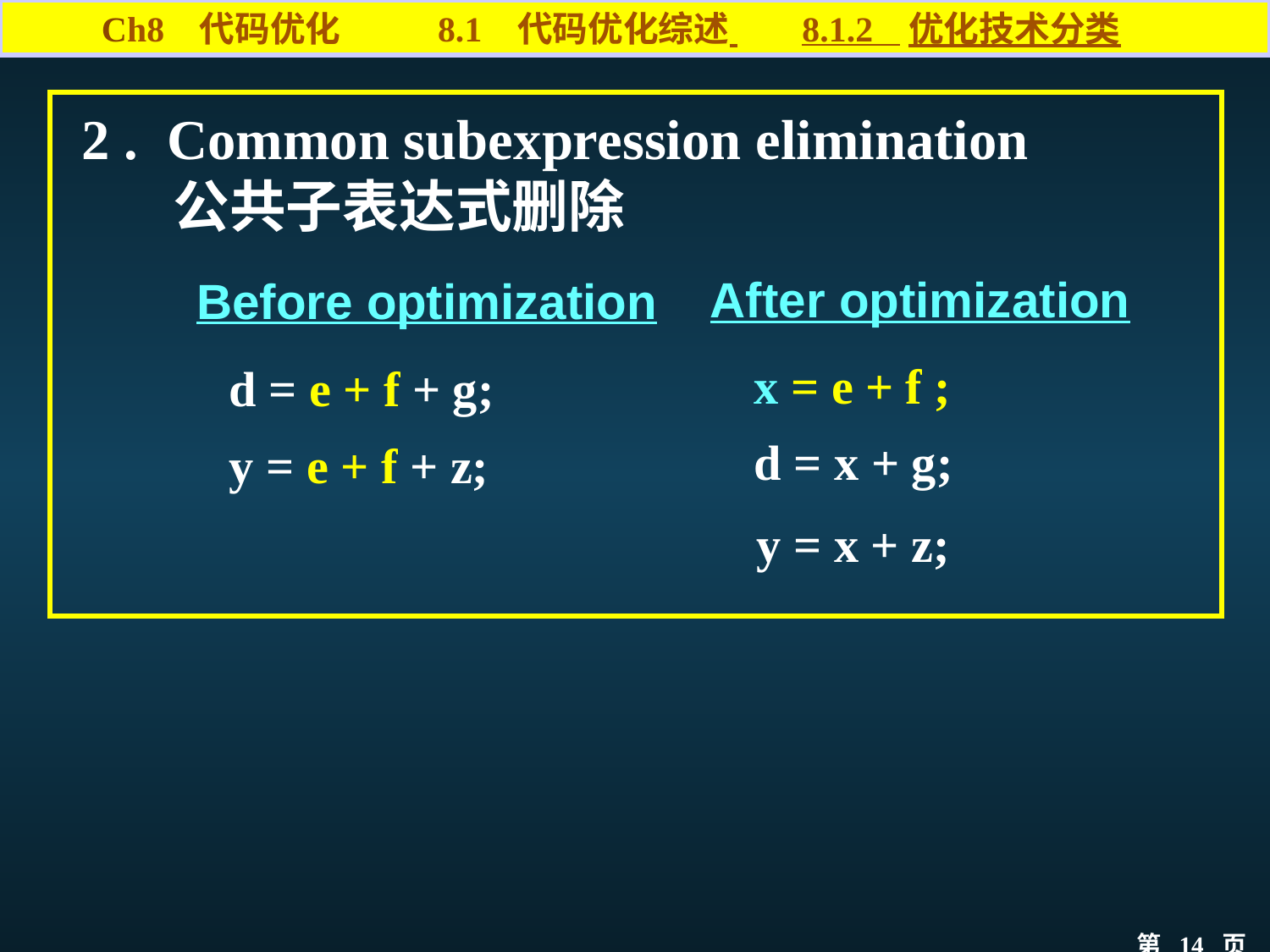

Ch8   代码优化           8.1   代码优化综述        8.1.2   优化技术分类

2 .  Common subexpression elimination
      公共子表达式删除
After optimization
Before optimization
x = e + f ;
d = e + f + g;
d = x + g;
y = e + f + z;
y = x + z;